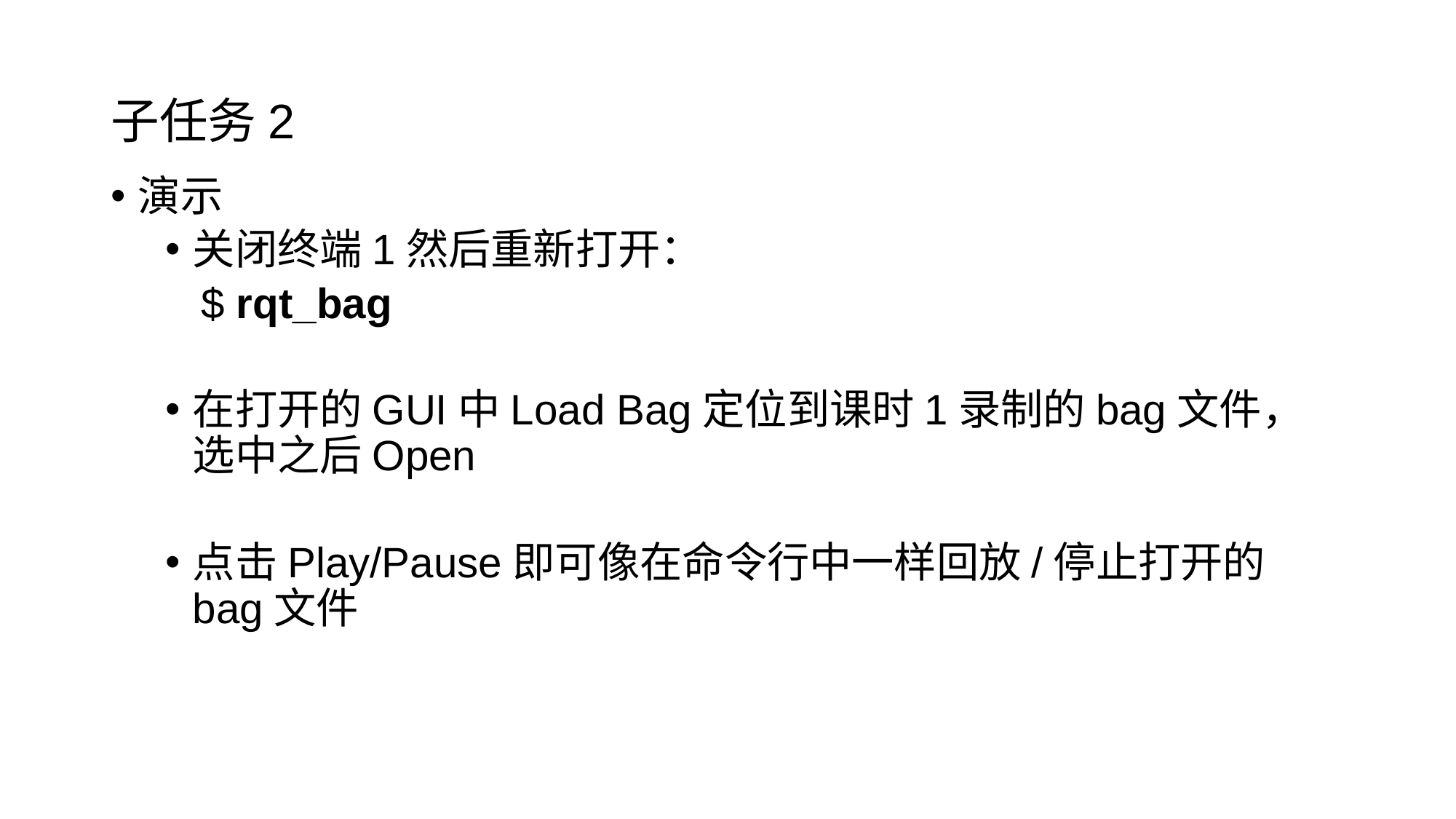

# 子任务2
演示
关闭终端1然后重新打开：
   $ rqt_bag

在打开的GUI中Load Bag定位到课时1录制的bag文件，选中之后Open

点击Play/Pause即可像在命令行中一样回放/停止打开的bag文件